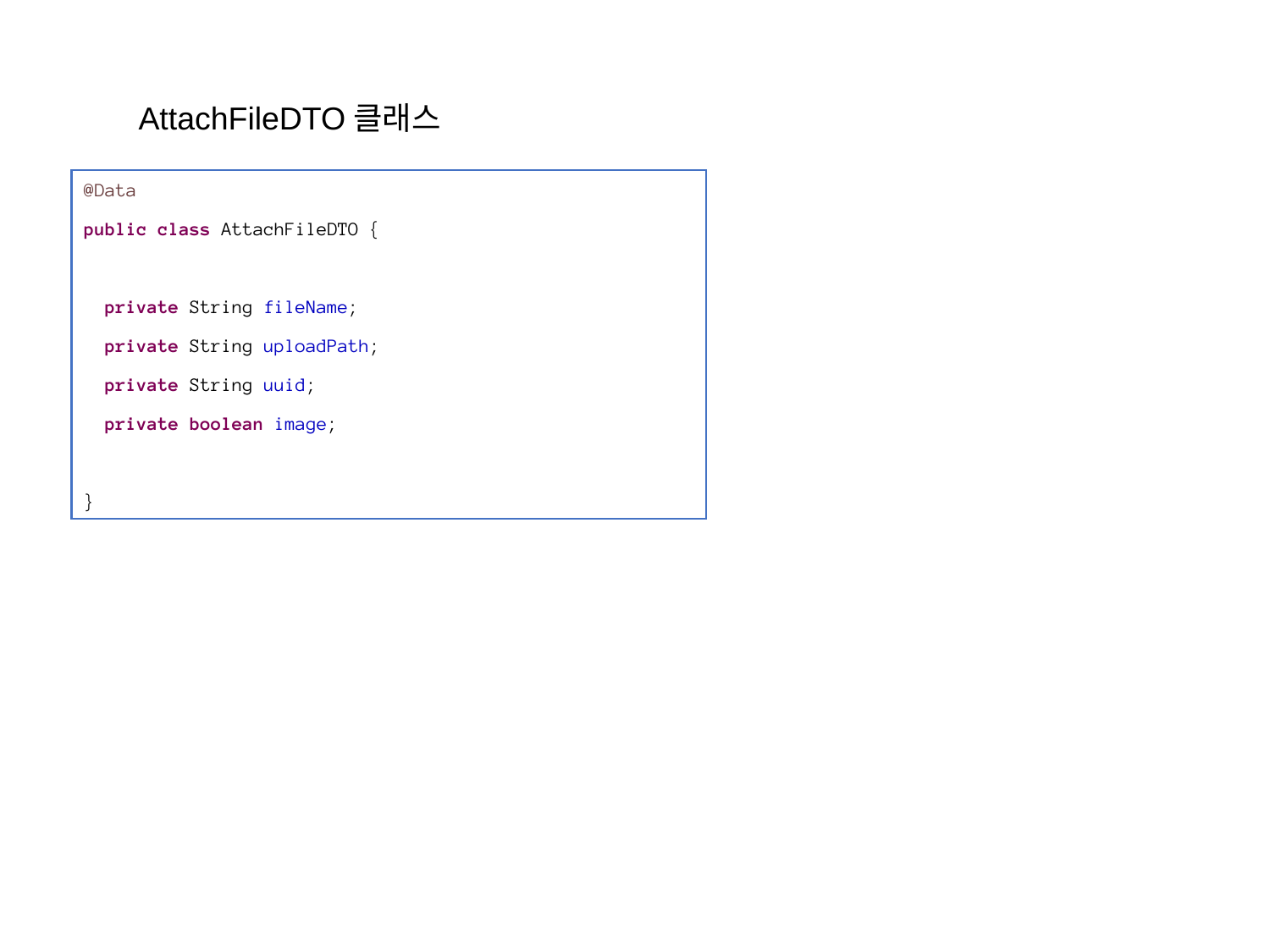

AttachFileDTO클래스
@Data
public class AttachFileDTO {

  private String fileName;
  private String uploadPath;
  private String uuid;
  private boolean image;

}